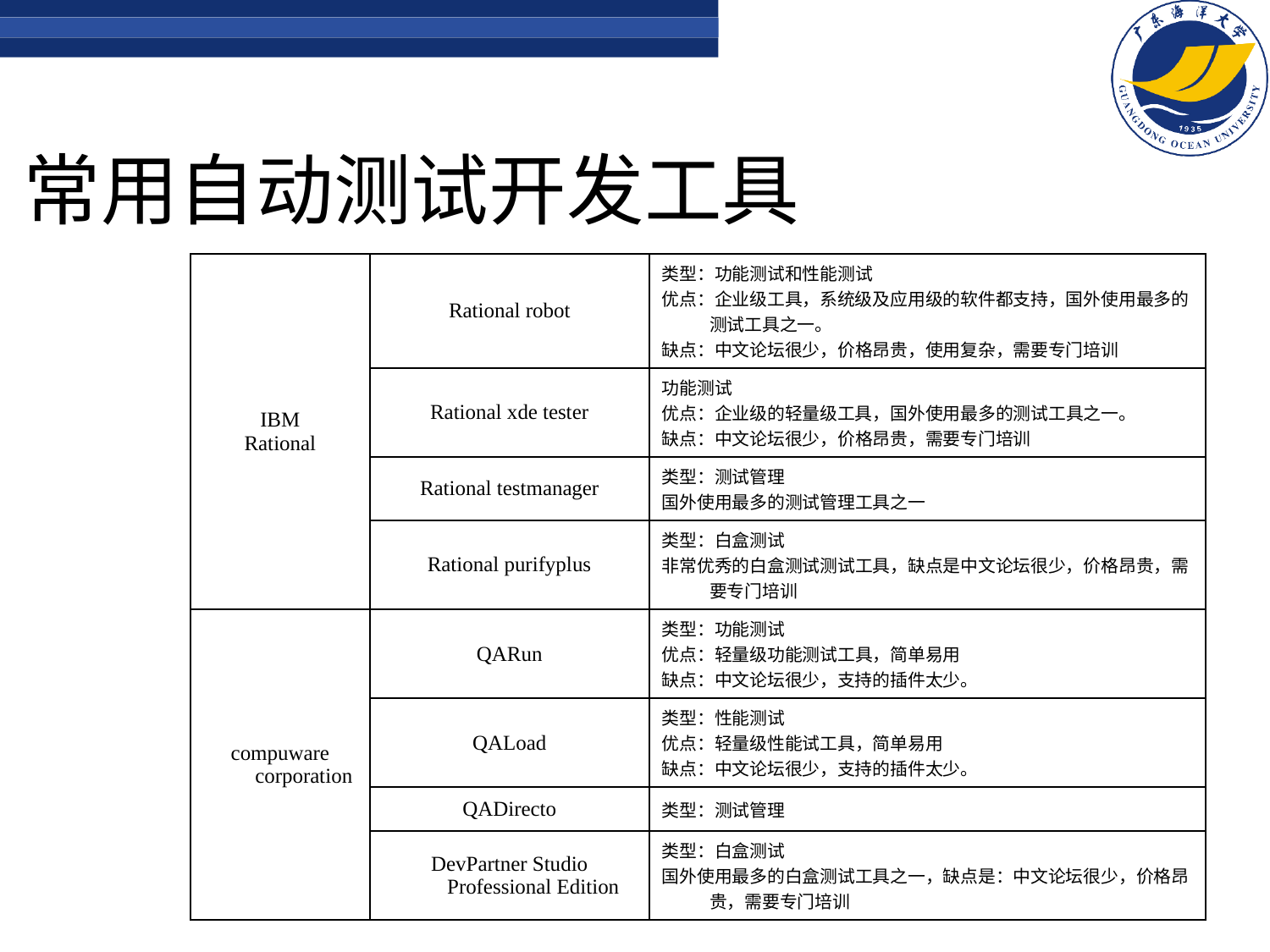

# 常用自动测试开发工具
| IBM Rational | Rational robot | 类型：功能测试和性能测试 优点：企业级工具，系统级及应用级的软件都支持，国外使用最多的测试工具之一。 缺点：中文论坛很少，价格昂贵，使用复杂，需要专门培训 |
| --- | --- | --- |
|  | Rational xde tester | 功能测试 优点：企业级的轻量级工具，国外使用最多的测试工具之一。 缺点：中文论坛很少，价格昂贵，需要专门培训 |
|  | Rational testmanager | 类型：测试管理 国外使用最多的测试管理工具之一 |
|  | Rational purifyplus | 类型：白盒测试 非常优秀的白盒测试测试工具，缺点是中文论坛很少，价格昂贵，需要专门培训 |
| compuware corporation | QARun | 类型：功能测试 优点：轻量级功能测试工具，简单易用 缺点：中文论坛很少，支持的插件太少。 |
|  | QALoad | 类型：性能测试 优点：轻量级性能试工具，简单易用 缺点：中文论坛很少，支持的插件太少。 |
|  | QADirecto | 类型：测试管理 |
|  | DevPartner Studio Professional Edition | 类型：白盒测试 国外使用最多的白盒测试工具之一，缺点是：中文论坛很少，价格昂贵，需要专门培训 |
46